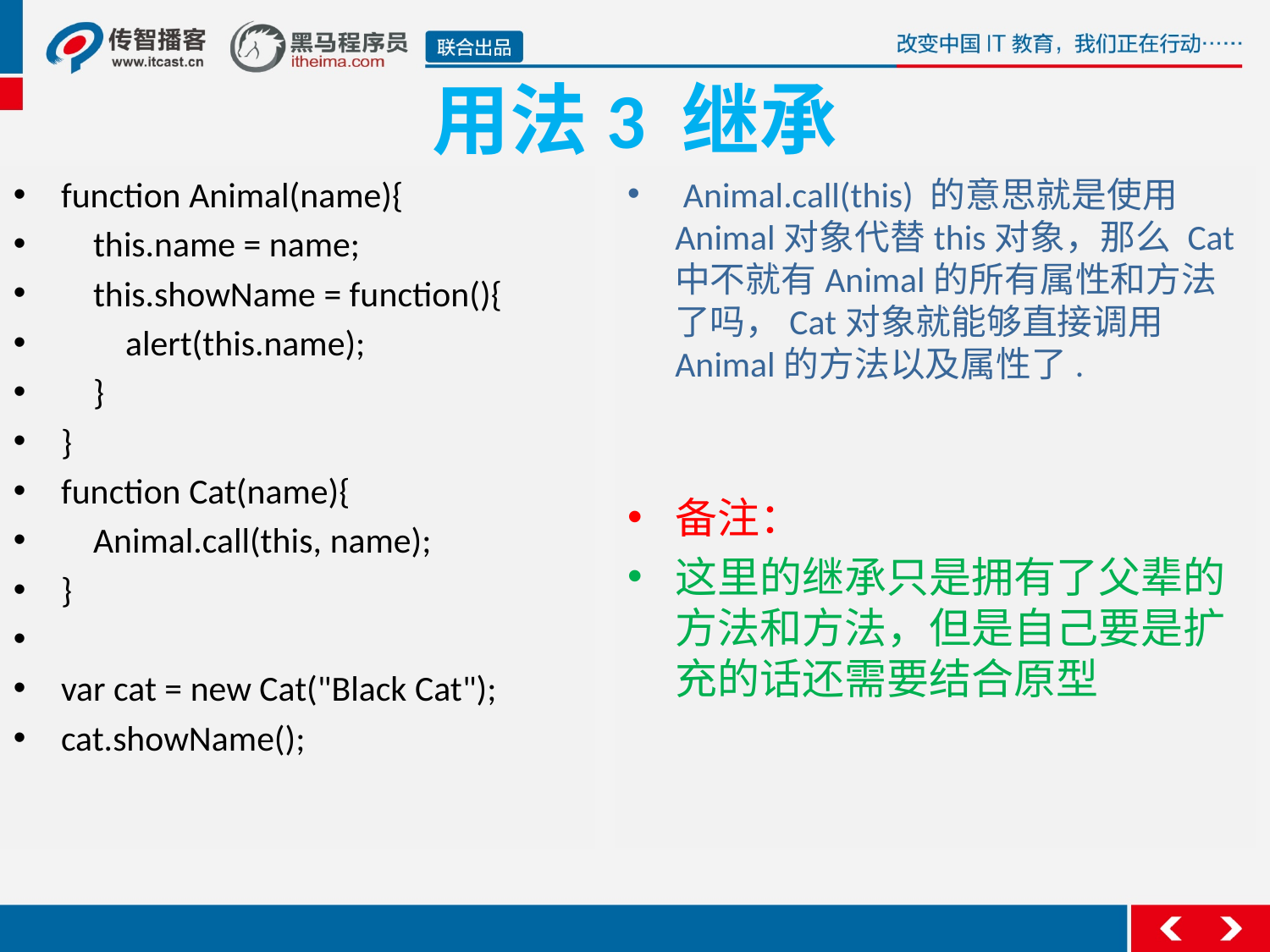

# 用法3 继承
function Animal(name){
    this.name = name;
    this.showName = function(){
        alert(this.name);
    }
}
function Cat(name){
    Animal.call(this, name);
}

var cat = new Cat("Black Cat");
cat.showName();
 Animal.call(this) 的意思就是使用 Animal对象代替this对象，那么 Cat中不就有Animal的所有属性和方法了吗，Cat对象就能够直接调用Animal的方法以及属性了.

备注：
这里的继承只是拥有了父辈的方法和方法，但是自己要是扩充的话还需要结合原型